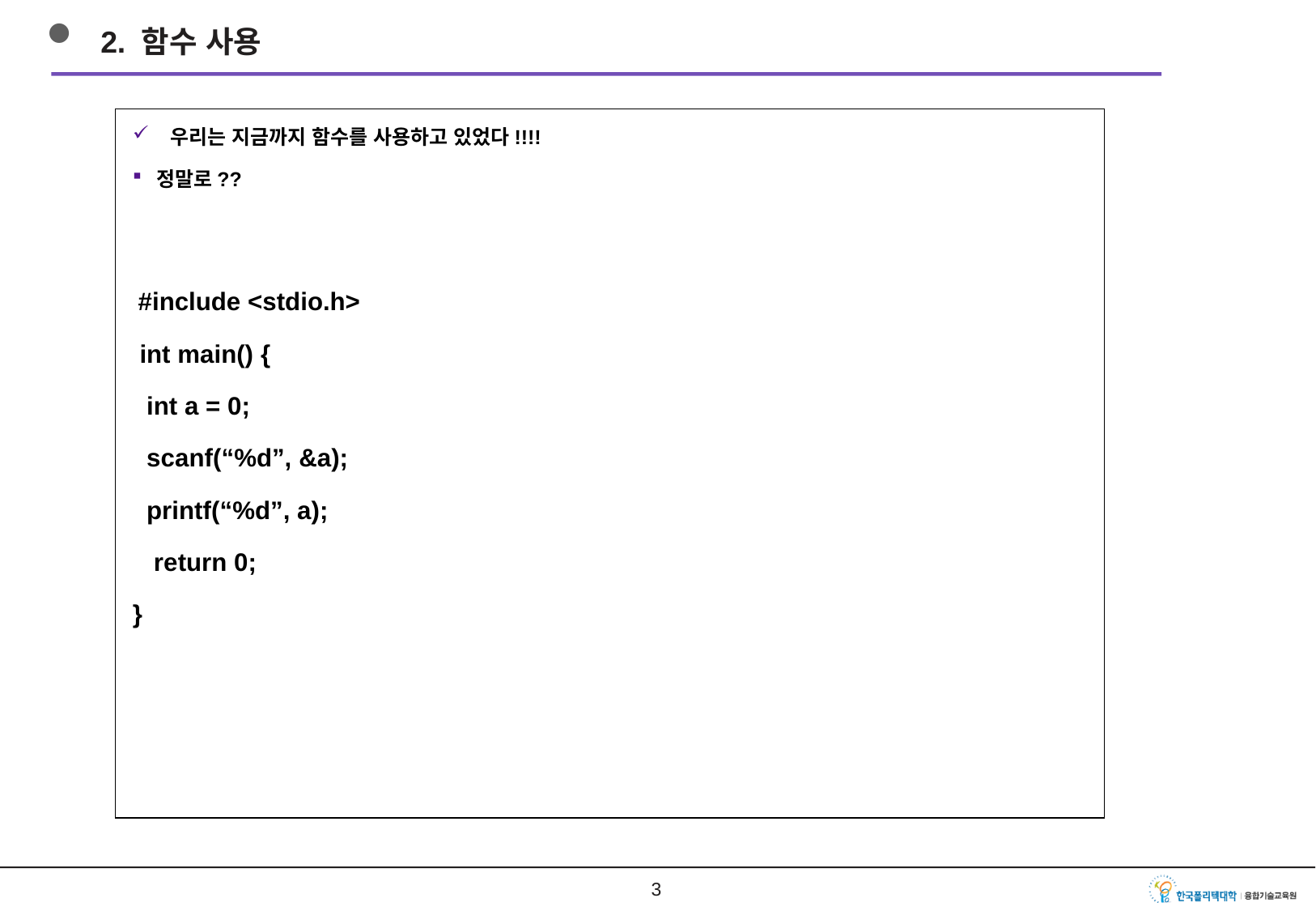

2. 함수 사용
우리는 지금까지 함수를 사용하고 있었다!!!!
정말로??

 #include <stdio.h>
 int main() {
  int a = 0;
  scanf(“%d”, &a);
  printf(“%d”, a);
   return 0;
}
3